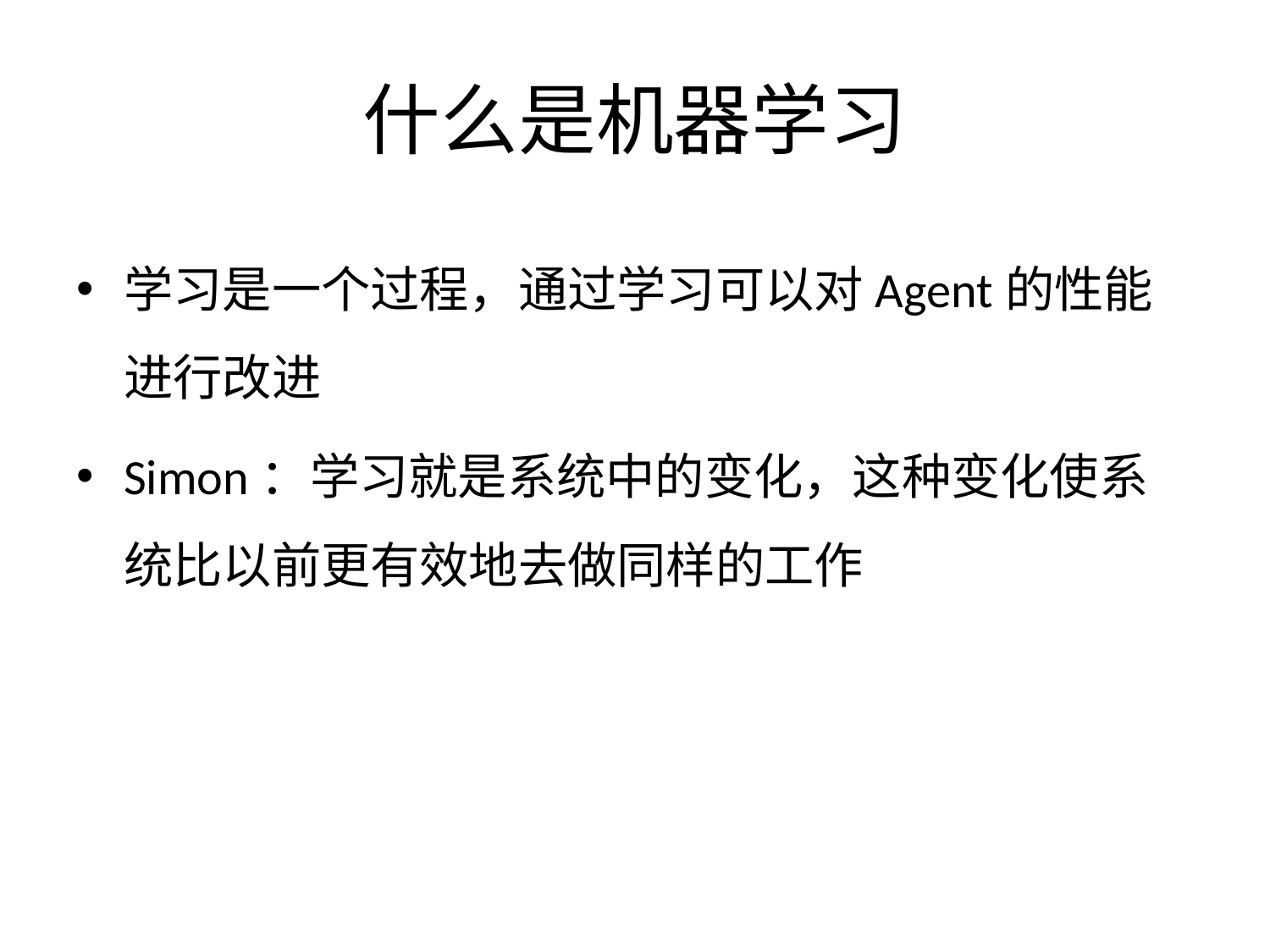

# 什么是机器学习
学习是一个过程，通过学习可以对Agent的性能进行改进
Simon：学习就是系统中的变化，这种变化使系统比以前更有效地去做同样的工作